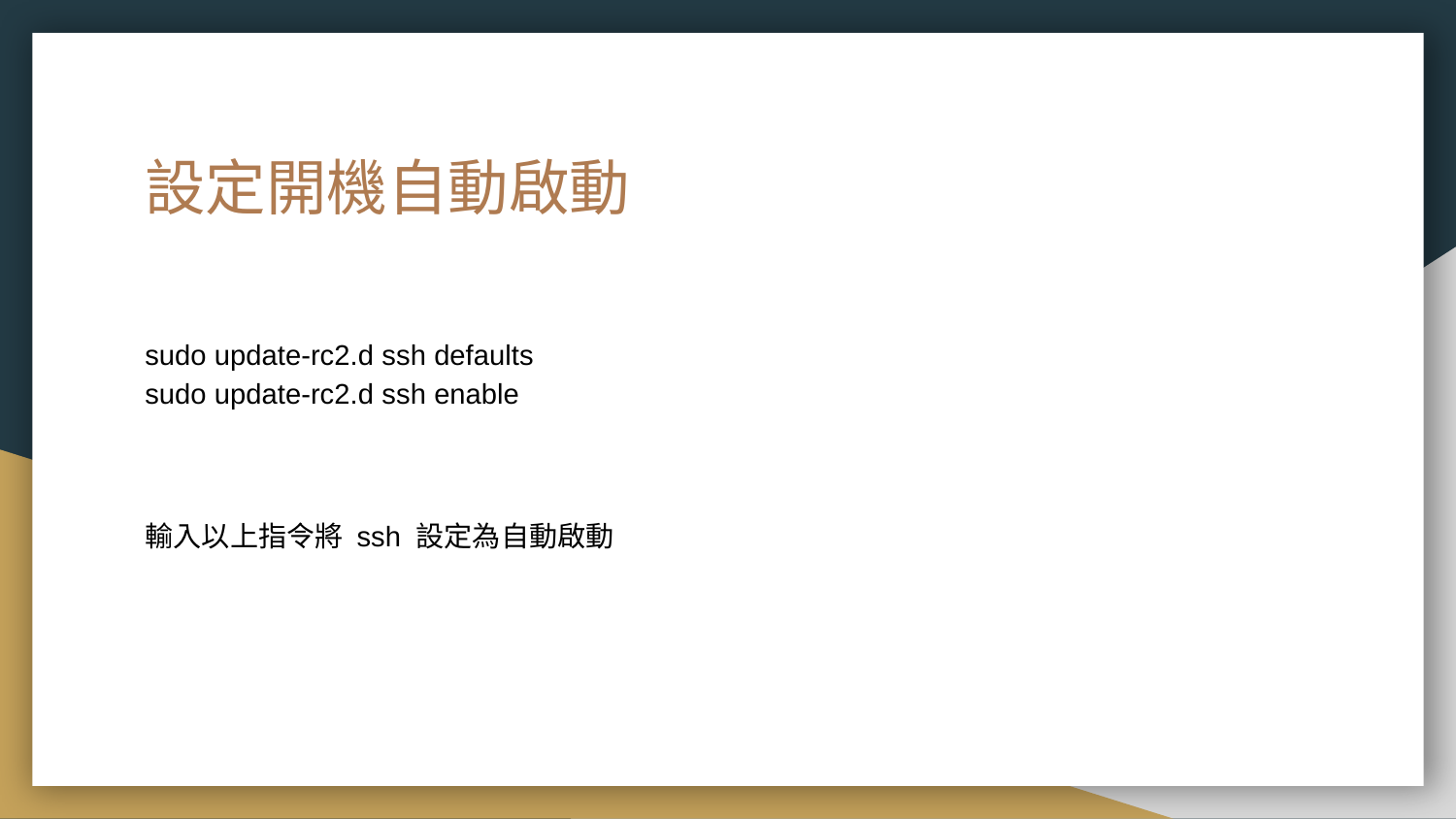

# 設定開機自動啟動
sudo update-rc2.d ssh defaults
sudo update-rc2.d ssh enable

輸入以上指令將 ssh 設定為自動啟動